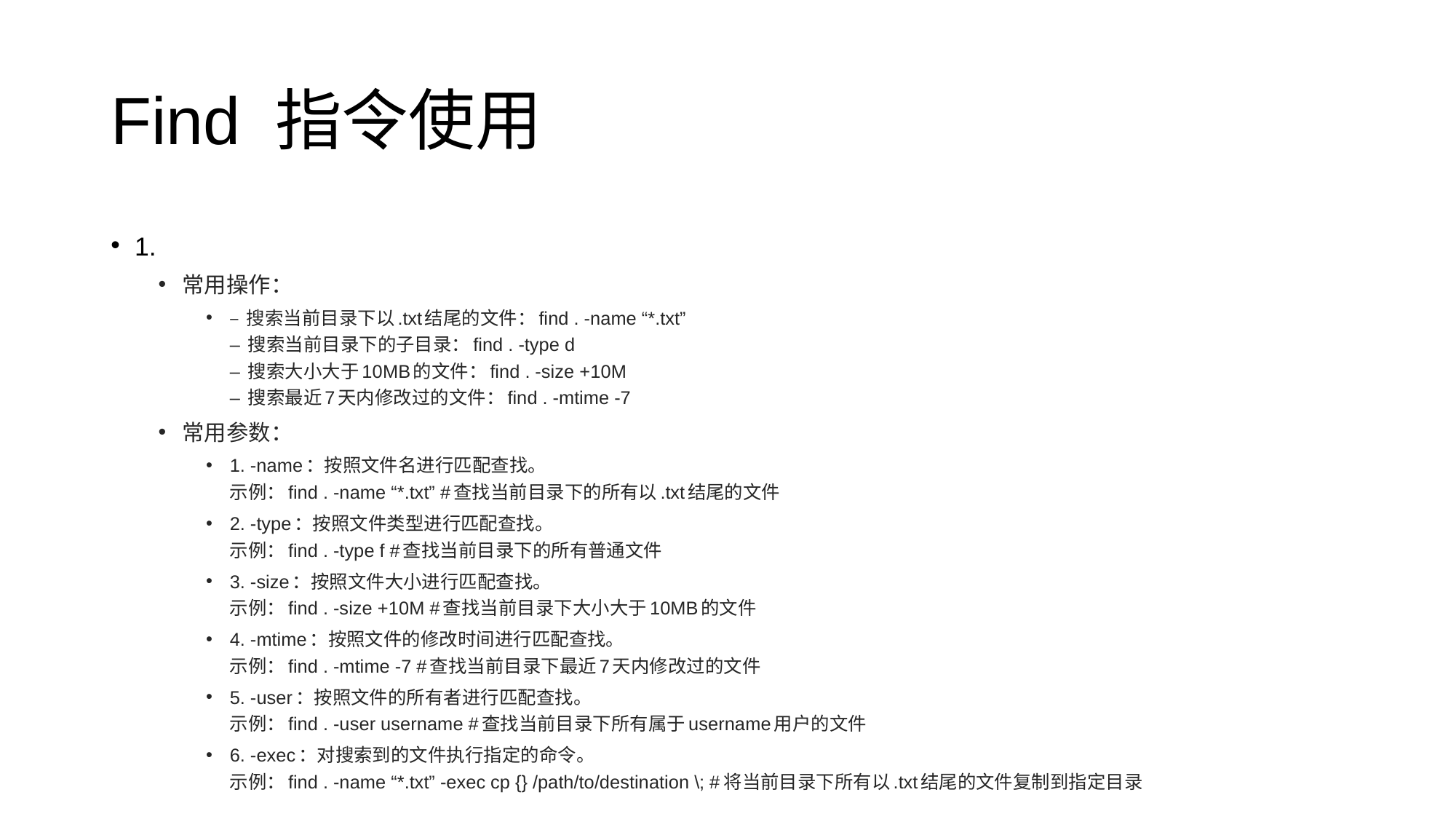

# Find 指令使用
1.
常用操作：
– 搜索当前目录下以.txt结尾的文件：find . -name “*.txt”
– 搜索当前目录下的子目录：find . -type d
– 搜索大小大于10MB的文件：find . -size +10M
– 搜索最近7天内修改过的文件：find . -mtime -7
常用参数：
1. -name：按照文件名进行匹配查找。
示例：find . -name “*.txt” #查找当前目录下的所有以.txt结尾的文件
2. -type：按照文件类型进行匹配查找。
示例：find . -type f #查找当前目录下的所有普通文件
3. -size：按照文件大小进行匹配查找。
示例：find . -size +10M #查找当前目录下大小大于10MB的文件
4. -mtime：按照文件的修改时间进行匹配查找。
示例：find . -mtime -7 #查找当前目录下最近7天内修改过的文件
5. -user：按照文件的所有者进行匹配查找。
示例：find . -user username #查找当前目录下所有属于username用户的文件
6. -exec：对搜索到的文件执行指定的命令。
示例：find . -name “*.txt” -exec cp {} /path/to/destination \; #将当前目录下所有以.txt结尾的文件复制到指定目录